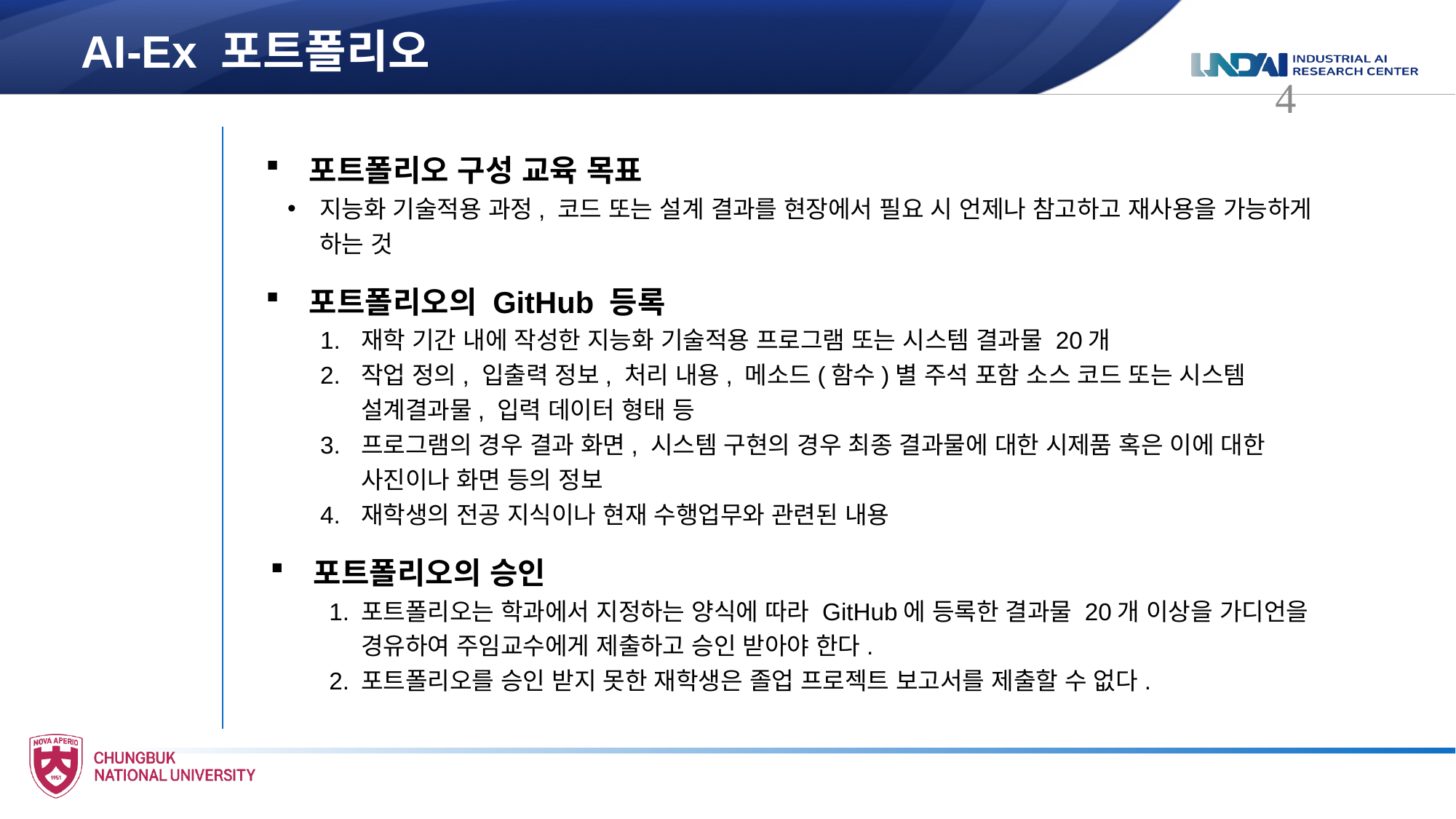

# AI-Ex 포트폴리오
4
포트폴리오 구성 교육 목표
지능화 기술적용 과정, 코드 또는 설계 결과를 현장에서 필요 시 언제나 참고하고 재사용을 가능하게 하는 것
포트폴리오의 GitHub 등록
재학 기간 내에 작성한 지능화 기술적용 프로그램 또는 시스템 결과물 20개
작업 정의, 입출력 정보, 처리 내용, 메소드(함수)별 주석 포함 소스 코드 또는 시스템 설계결과물, 입력 데이터 형태 등
프로그램의 경우 결과 화면, 시스템 구현의 경우 최종 결과물에 대한 시제품 혹은 이에 대한 사진이나 화면 등의 정보
재학생의 전공 지식이나 현재 수행업무와 관련된 내용
포트폴리오의 승인
포트폴리오는 학과에서 지정하는 양식에 따라 GitHub에 등록한 결과물 20개 이상을 가디언을 경유하여 주임교수에게 제출하고 승인 받아야 한다.
포트폴리오를 승인 받지 못한 재학생은 졸업 프로젝트 보고서를 제출할 수 없다.